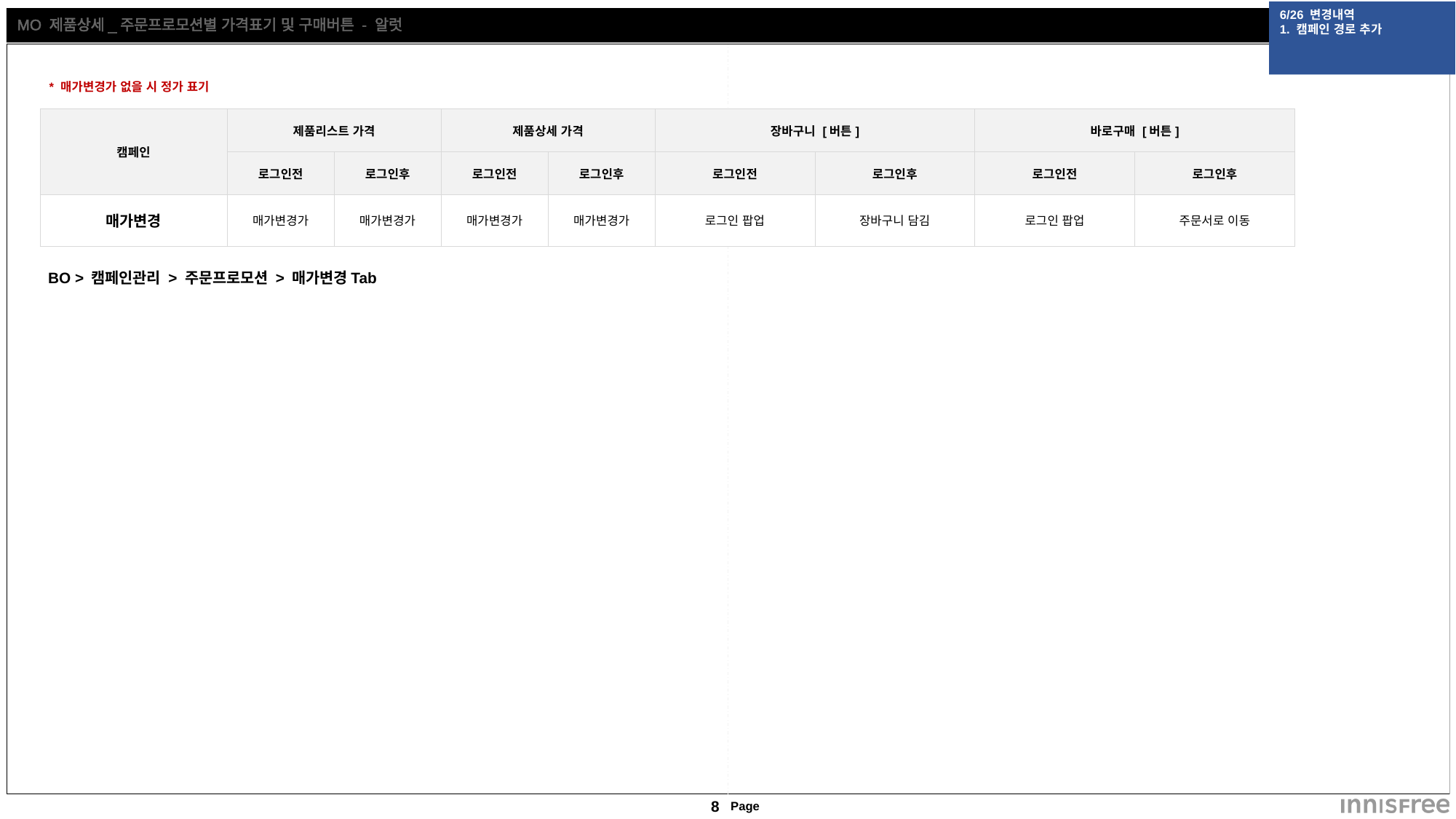

6/26 변경내역
1. 캠페인 경로 추가
# MO 제품상세_주문프로모션별 가격표기 및 구매버튼 - 알럿
* 매가변경가 없을 시 정가 표기
| 캠페인 | 제품리스트 가격 |  | 제품상세 가격 |  | 장바구니 [버튼] |  | 바로구매 [버튼] |  |
| --- | --- | --- | --- | --- | --- | --- | --- | --- |
|  | 로그인전 | 로그인후 | 로그인전 | 로그인후 | 로그인전 | 로그인후 | 로그인전 | 로그인후 |
| 매가변경 | 매가변경가 | 매가변경가 | 매가변경가 | 매가변경가 | 로그인 팝업 | 장바구니 담김 | 로그인 팝업 | 주문서로 이동 |
BO > 캠페인관리 > 주문프로모션 > 매가변경Tab